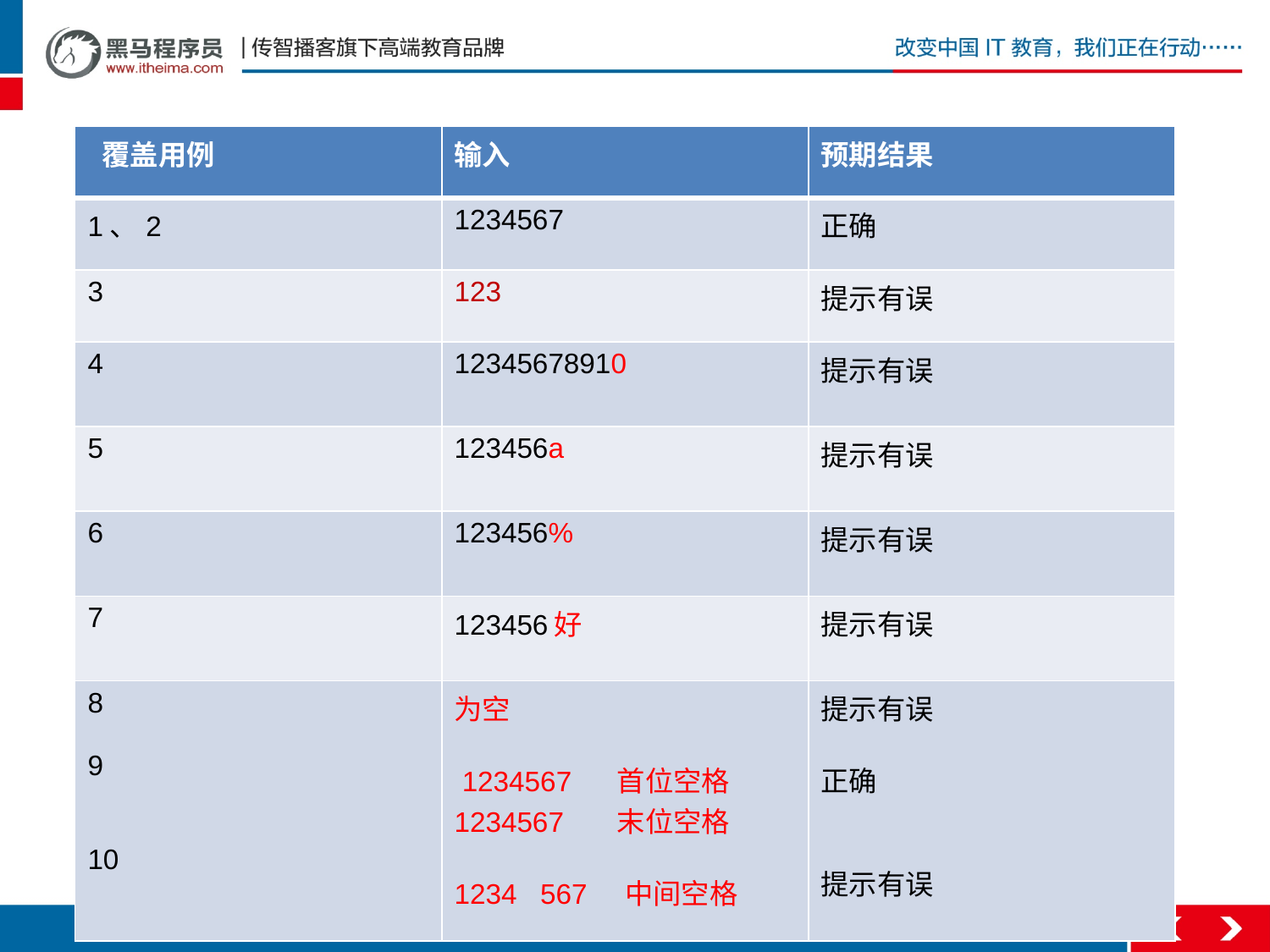

| 覆盖用例 | 输入 | 预期结果 |
| --- | --- | --- |
| 1、2 | 1234567 | 正确 |
| 3 | 123 | 提示有误 |
| 4 | 12345678910 | 提示有误 |
| 5 | 123456a | 提示有误 |
| 6 | 123456% | 提示有误 |
| 7 | 123456好 | 提示有误 |
| 8 9 10 | 为空 1234567 首位空格 1234567 末位空格 1234 567 中间空格 | 提示有误 正确 提示有误 |